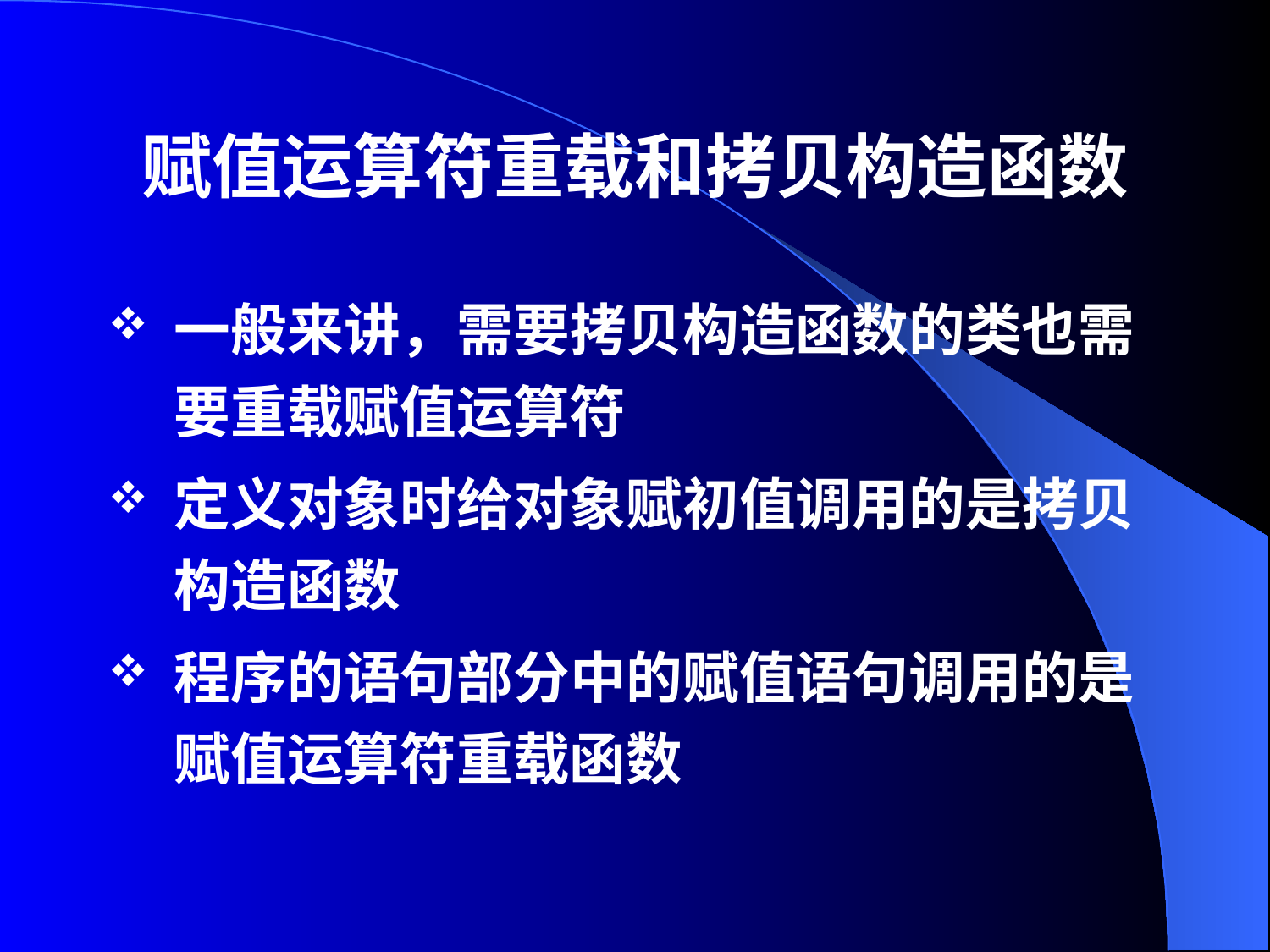

# 赋值运算符重载和拷贝构造函数
一般来讲，需要拷贝构造函数的类也需要重载赋值运算符
定义对象时给对象赋初值调用的是拷贝构造函数
程序的语句部分中的赋值语句调用的是赋值运算符重载函数